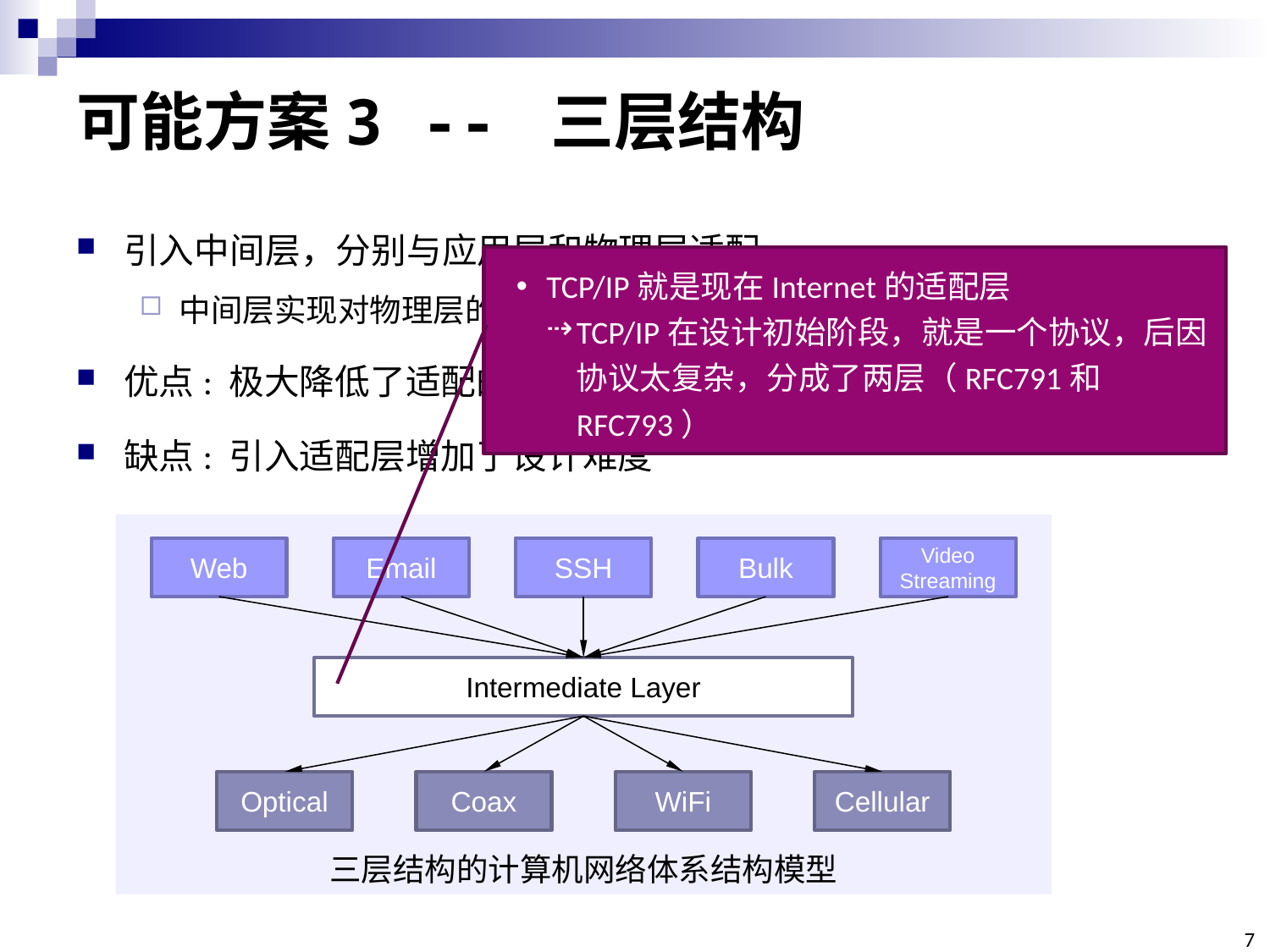

# 可能方案3 -- 三层结构
引入中间层，分别与应用层和物理层适配
中间层实现对物理层的抽象，对应用层提供统一接口
优点: 极大降低了适配的工作量， M*N -> M+N
缺点: 引入适配层增加了设计难度
TCP/IP就是现在Internet的适配层
TCP/IP在设计初始阶段，就是一个协议，后因协议太复杂，分成了两层（RFC791和RFC793）

Web
Email
SSH
Bulk
Video Streaming
Intermediate Layer
Optical
Coax
WiFi
Cellular
三层结构的计算机网络体系结构模型
7